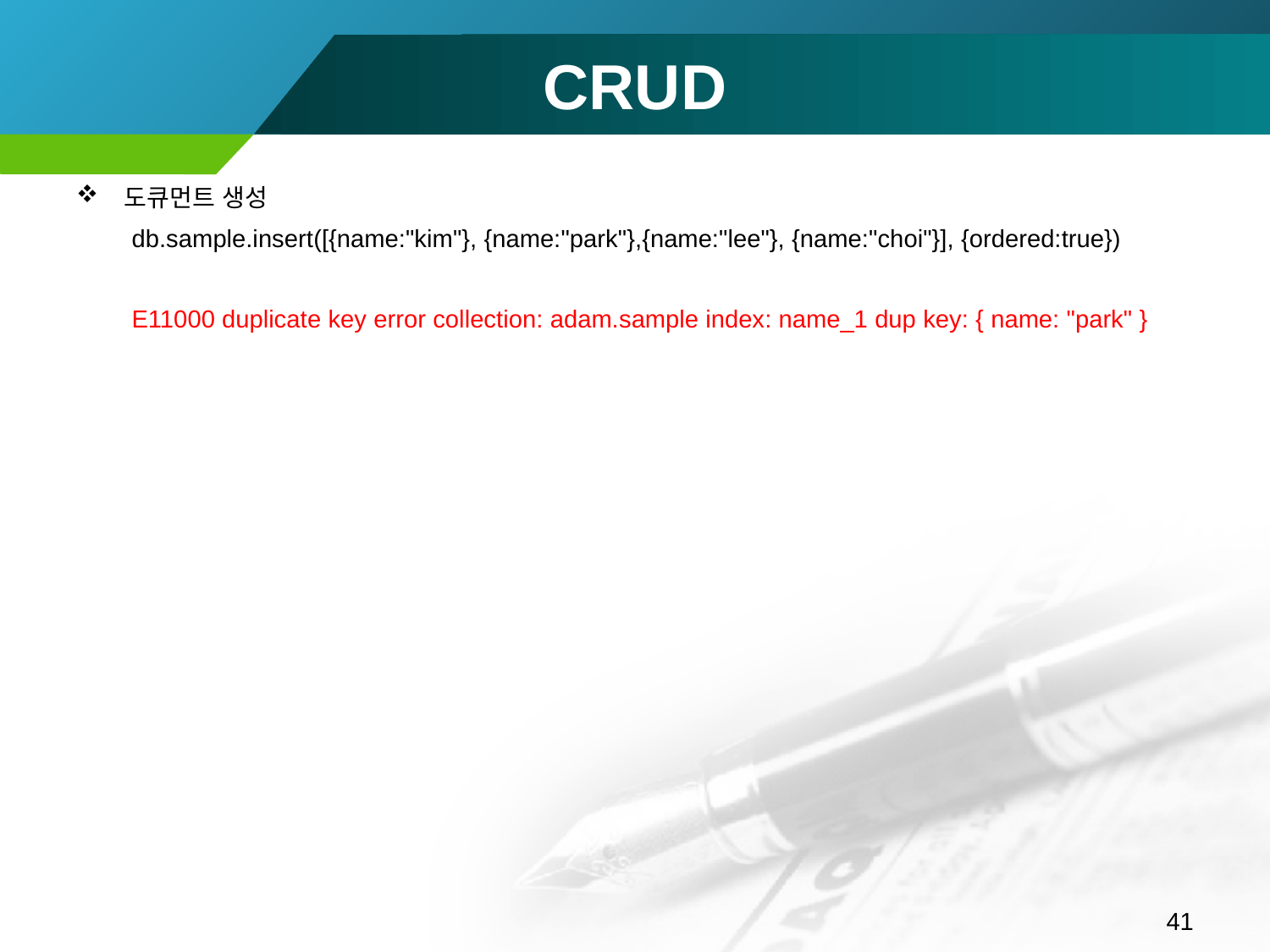

# CRUD
도큐먼트 생성
db.sample.insert([{name:"kim"}, {name:"park"},{name:"lee"}, {name:"choi"}], {ordered:true})

E11000 duplicate key error collection: adam.sample index: name_1 dup key: { name: "park" }
41